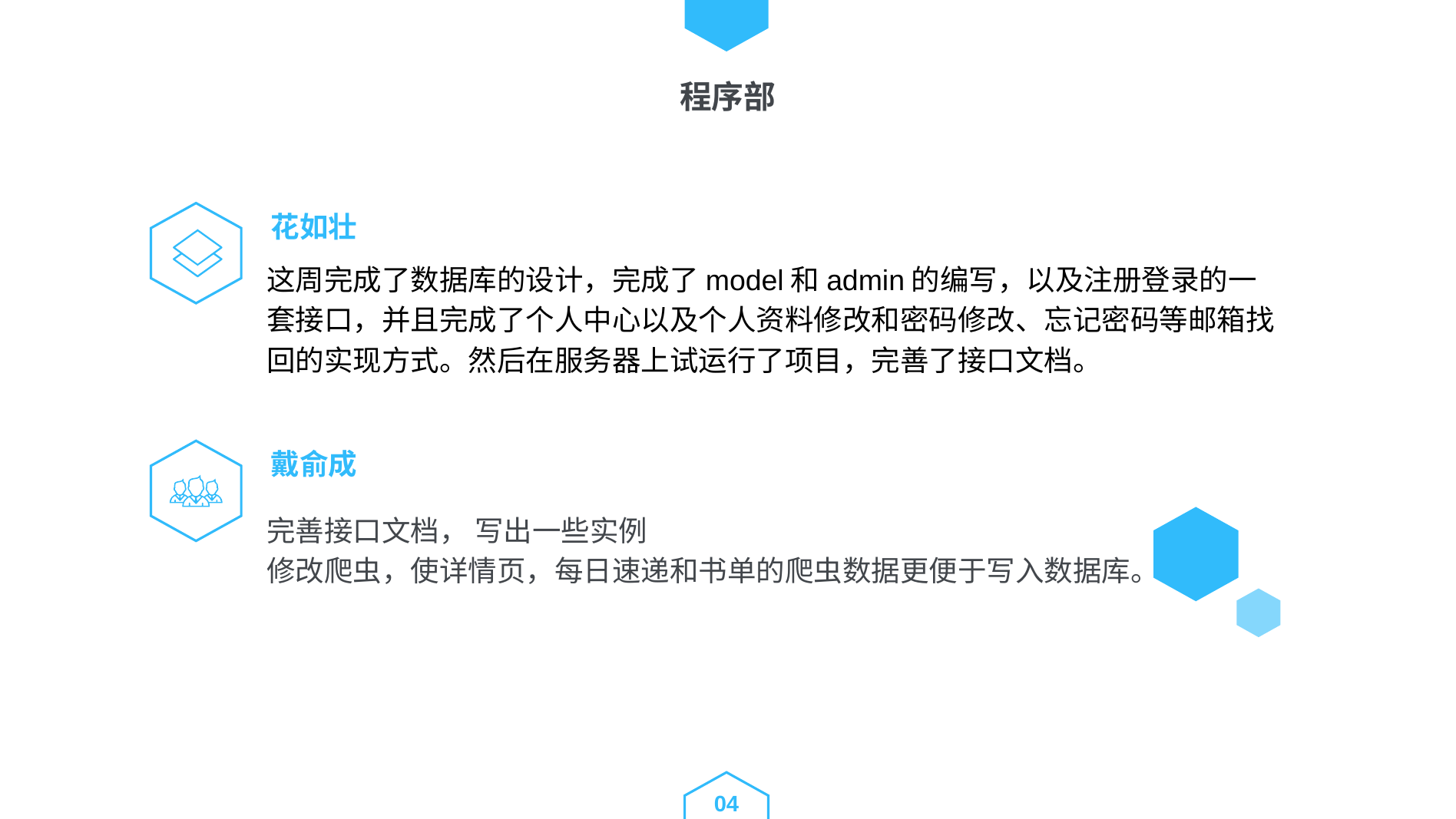

程序部

花如壮

这周完成了数据库的设计，完成了model和admin的编写，以及注册登录的一套接口，并且完成了个人中心以及个人资料修改和密码修改、忘记密码等邮箱找回的实现方式。然后在服务器上试运行了项目，完善了接口文档。

戴俞成

完善接口文档， 写出一些实例
修改爬虫，使详情页，每日速递和书单的爬虫数据更便于写入数据库。

04